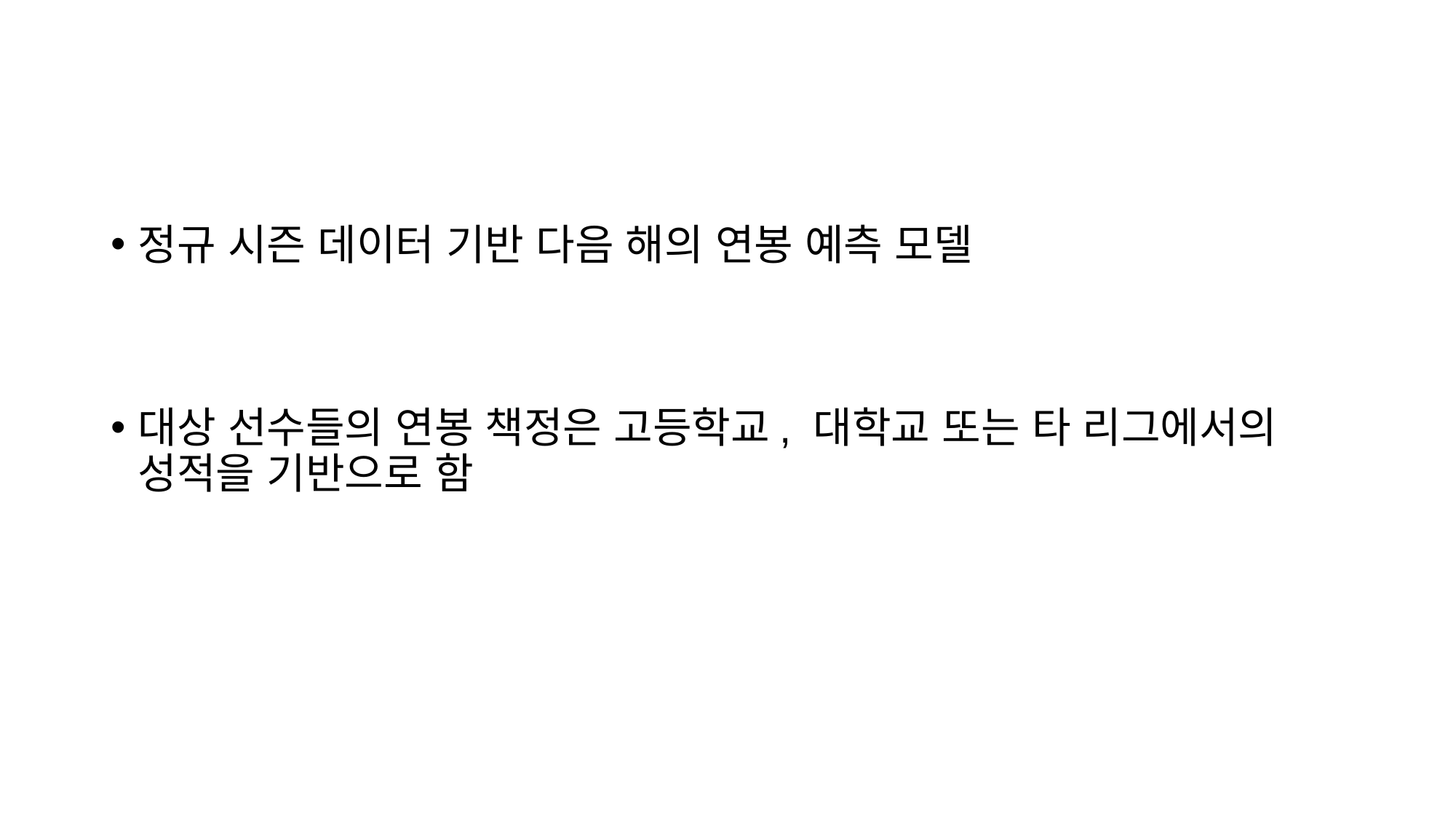

정규 시즌 데이터 기반 다음 해의 연봉 예측 모델

대상 선수들의 연봉 책정은 고등학교, 대학교 또는 타 리그에서의 성적을 기반으로 함